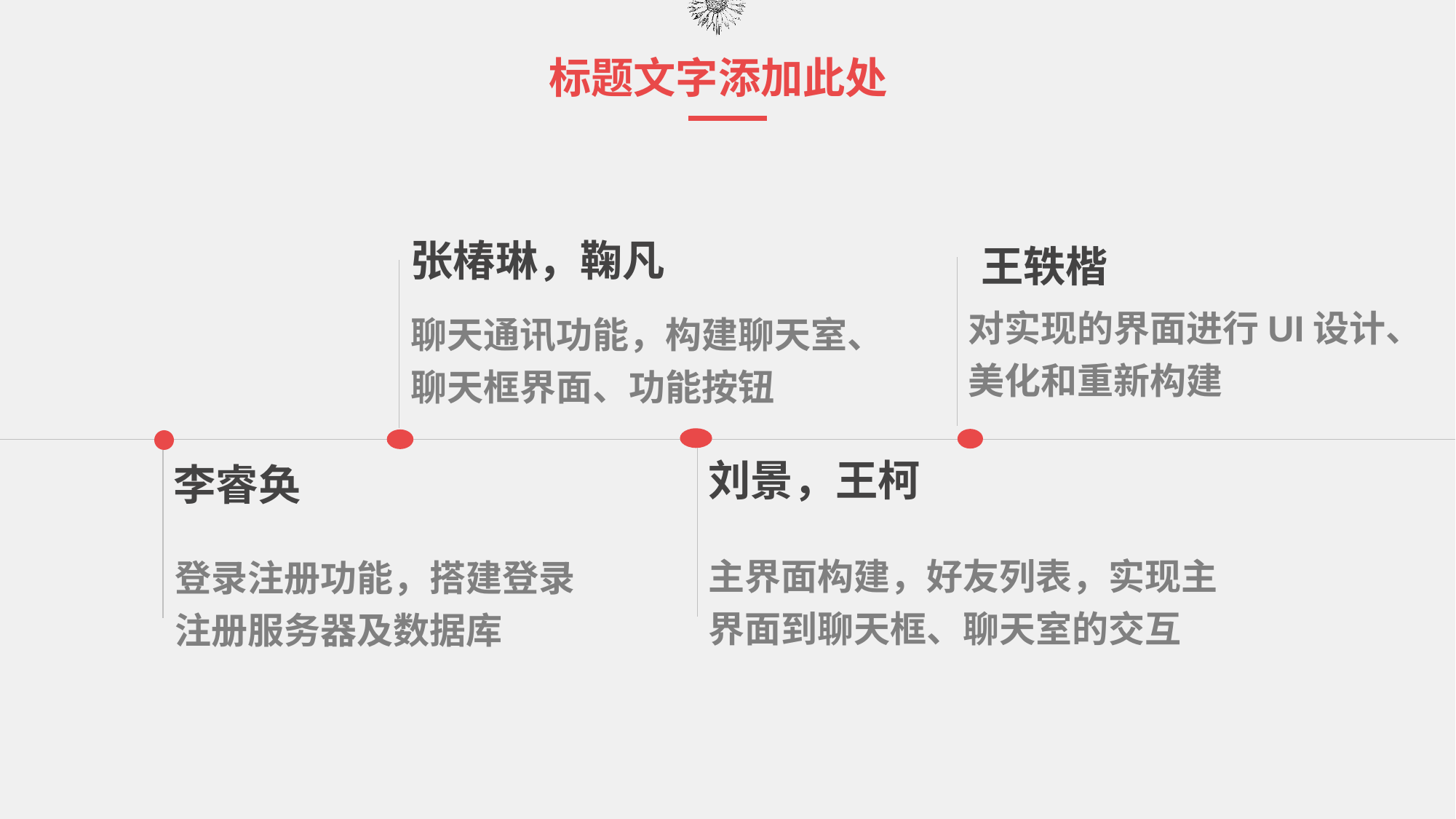

标题文字添加此处
张椿琳，鞠凡
聊天通讯功能，构建聊天室、聊天框界面、功能按钮

王轶楷
对实现的界面进行UI设计、美化和重新构建

刘景，王柯
主界面构建，好友列表，实现主界面到聊天框、聊天室的交互

李睿奂
登录注册功能，搭建登录注册服务器及数据库